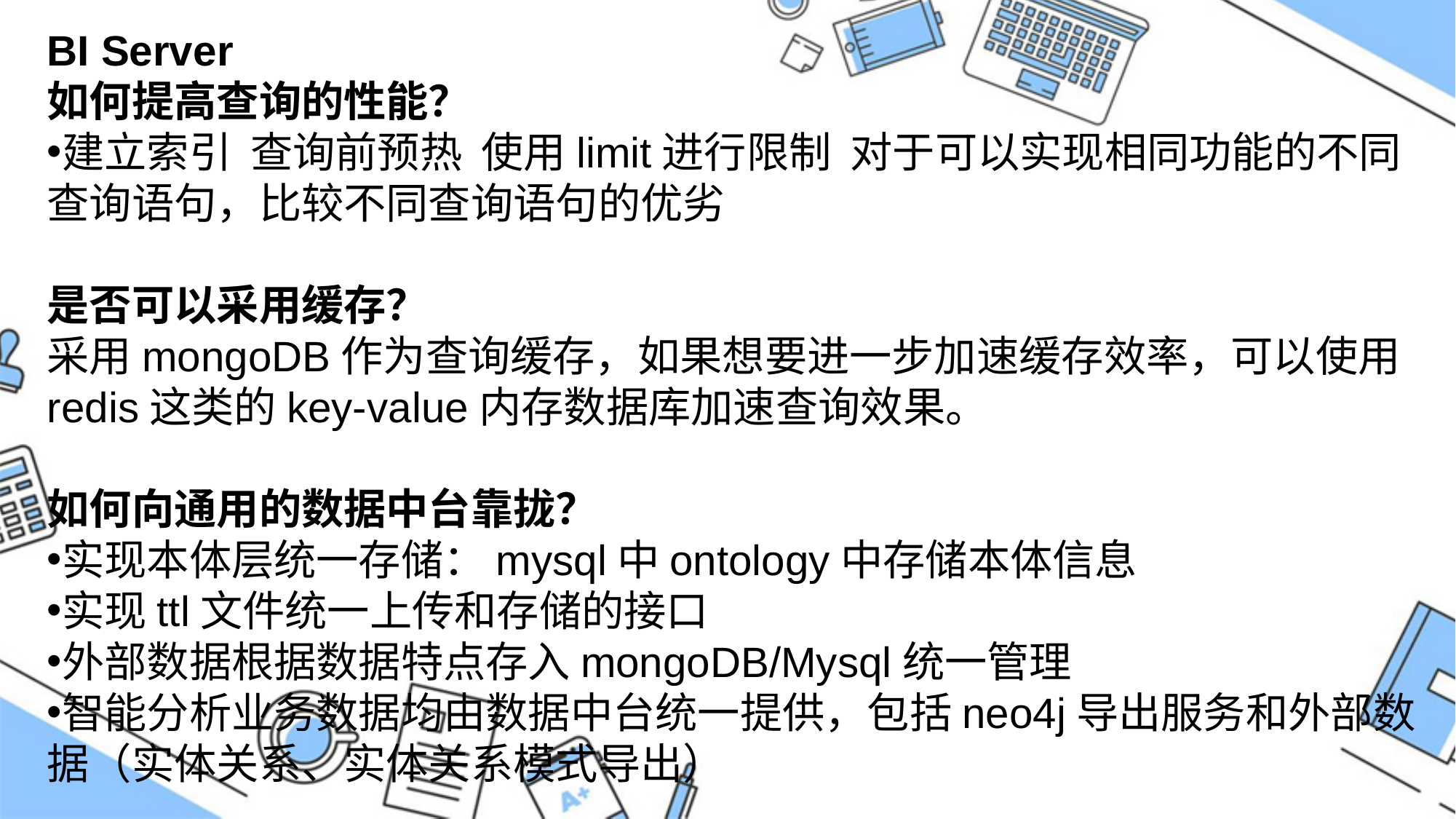

BI Server
如何提⾼查询的性能？
建立索引  查询前预热  使用limit进行限制  对于可以实现相同功能的不同查询语句，比较不同查询语句的优劣

是否可以采⽤缓存？
采用mongoDB作为查询缓存，如果想要进一步加速缓存效率，可以使用redis这类的key-value内存数据库加速查询效果。

如何向通用的数据中台靠拢？
实现本体层统一存储：mysql中ontology中存储本体信息
实现ttl文件统一上传和存储的接口
外部数据根据数据特点存入mongoDB/Mysql统一管理
智能分析业务数据均由数据中台统一提供，包括neo4j导出服务和外部数据（实体关系、实体关系模式导出）